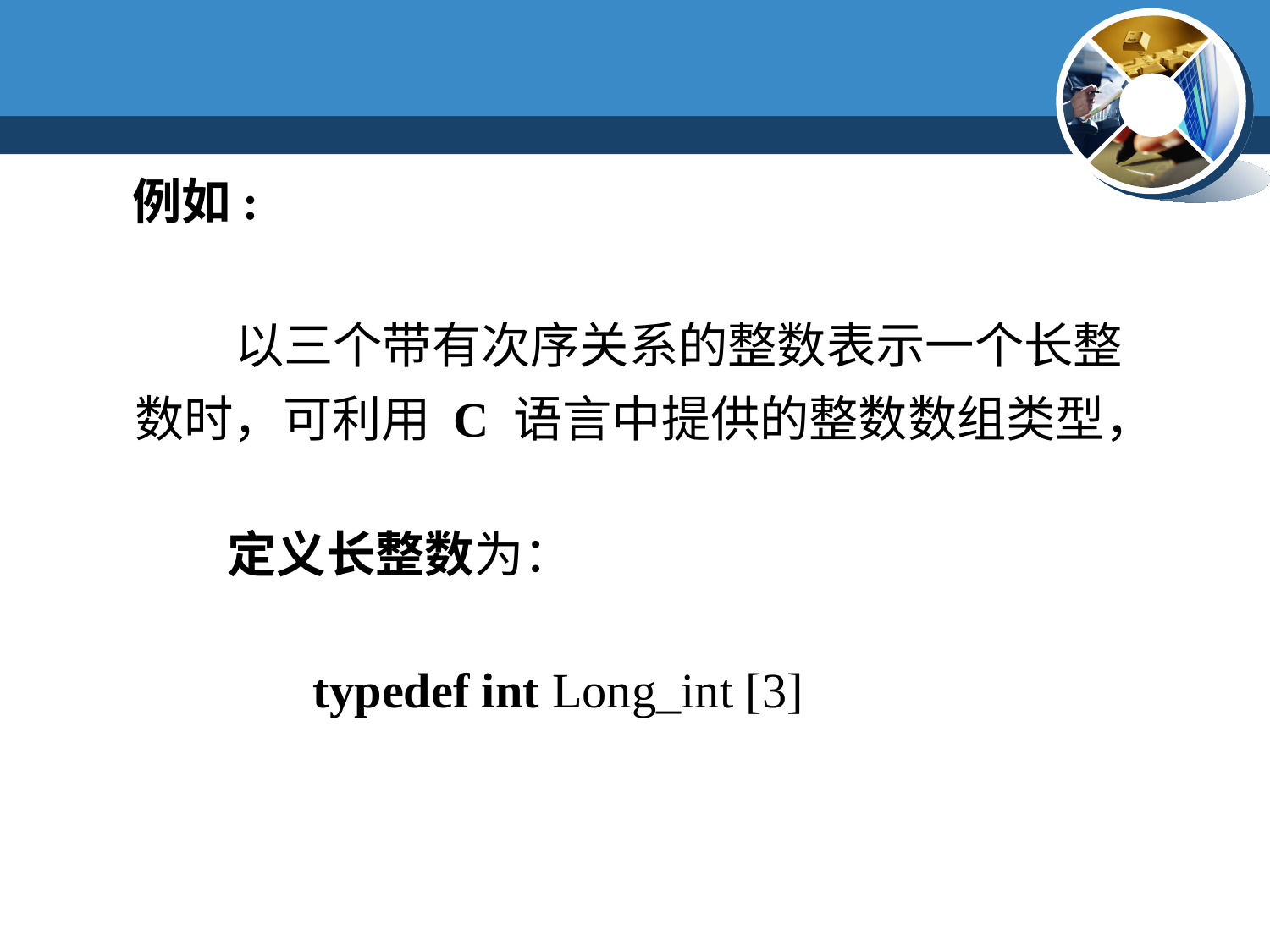

例如:
        以三个带有次序关系的整数表示一个长整数时，可利用 C 语言中提供的整数数组类型，
定义长整数为：
 typedef int Long_int [3]